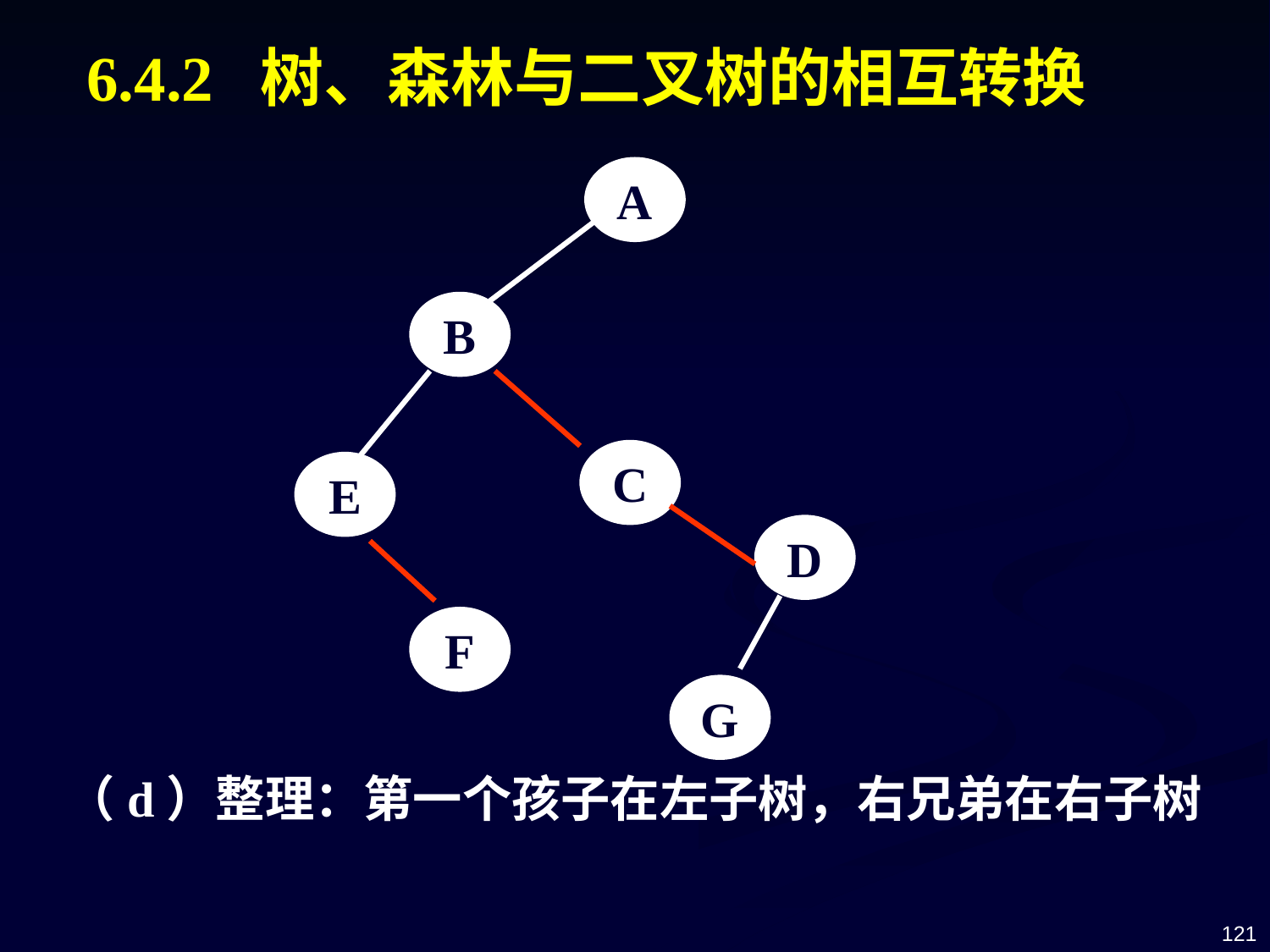

6.4.2  树、森林与二叉树的相互转换
A

B

C
E

D

F
G
（d）整理：第一个孩子在左子树，右兄弟在右子树
121